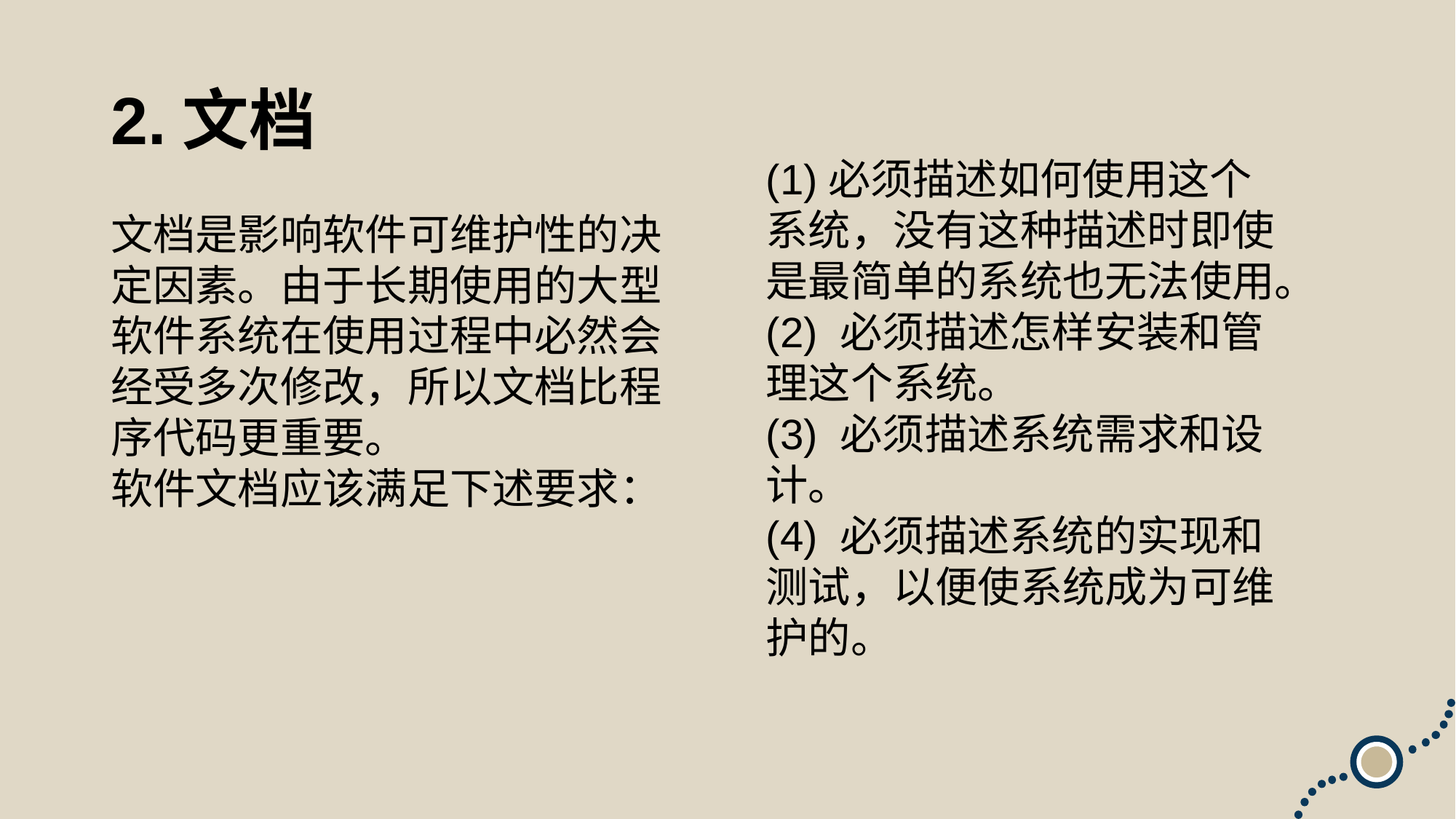

# 2.文档
(1)必须描述如何使用这个系统，没有这种描述时即使是最简单的系统也无法使用。
(2) 必须描述怎样安装和管理这个系统。
(3) 必须描述系统需求和设计。
(4) 必须描述系统的实现和测试，以便使系统成为可维护的。
文档是影响软件可维护性的决定因素。由于长期使用的大型软件系统在使用过程中必然会经受多次修改，所以文档比程序代码更重要。
软件文档应该满足下述要求：